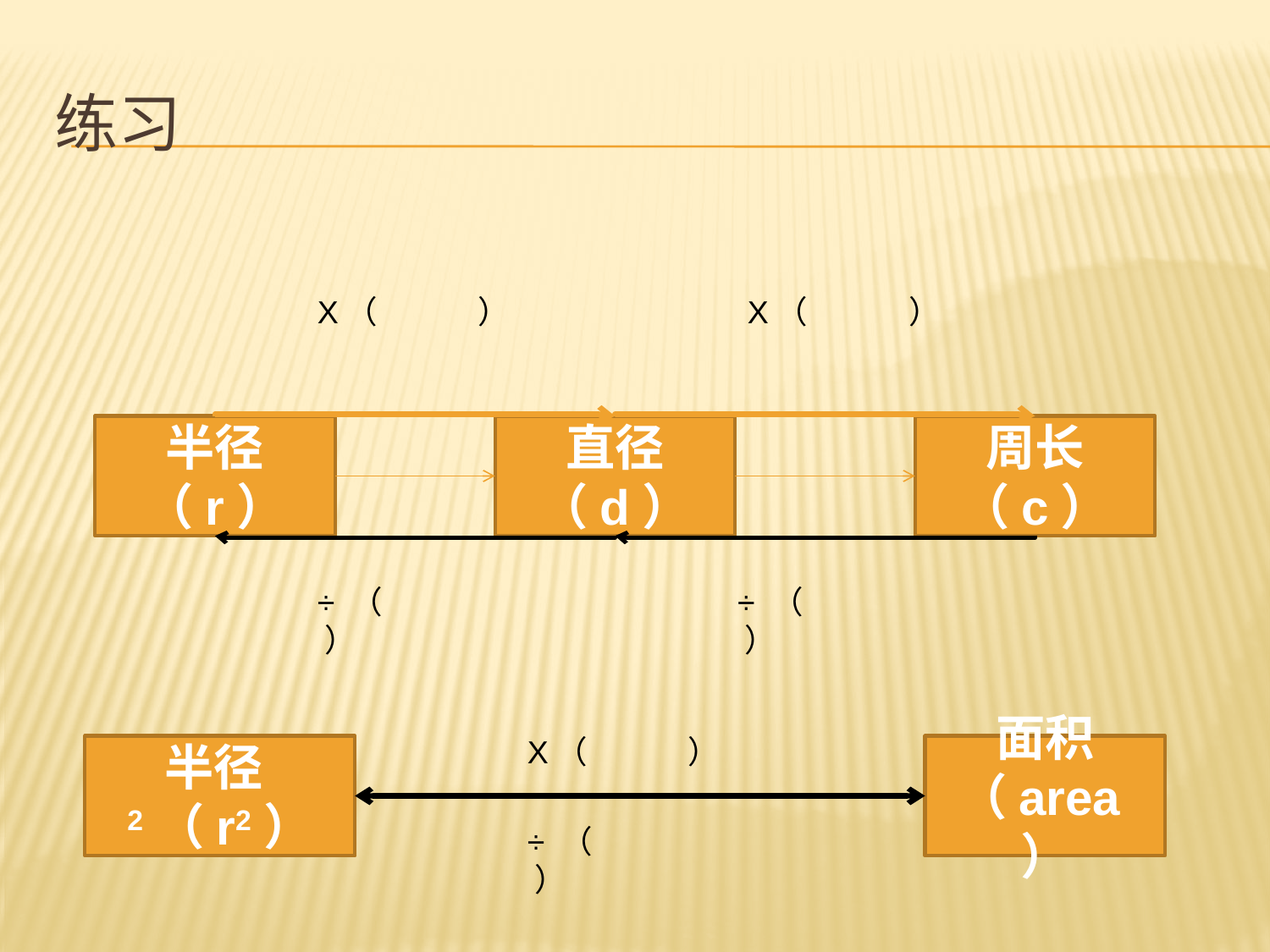

# 练习
X（              ）
X（              ）
半径（r）
直径（d）
周长（c）
÷ （              ）
÷ （              ）
X（              ）
半径2（r2）
面积（area）
÷ （              ）